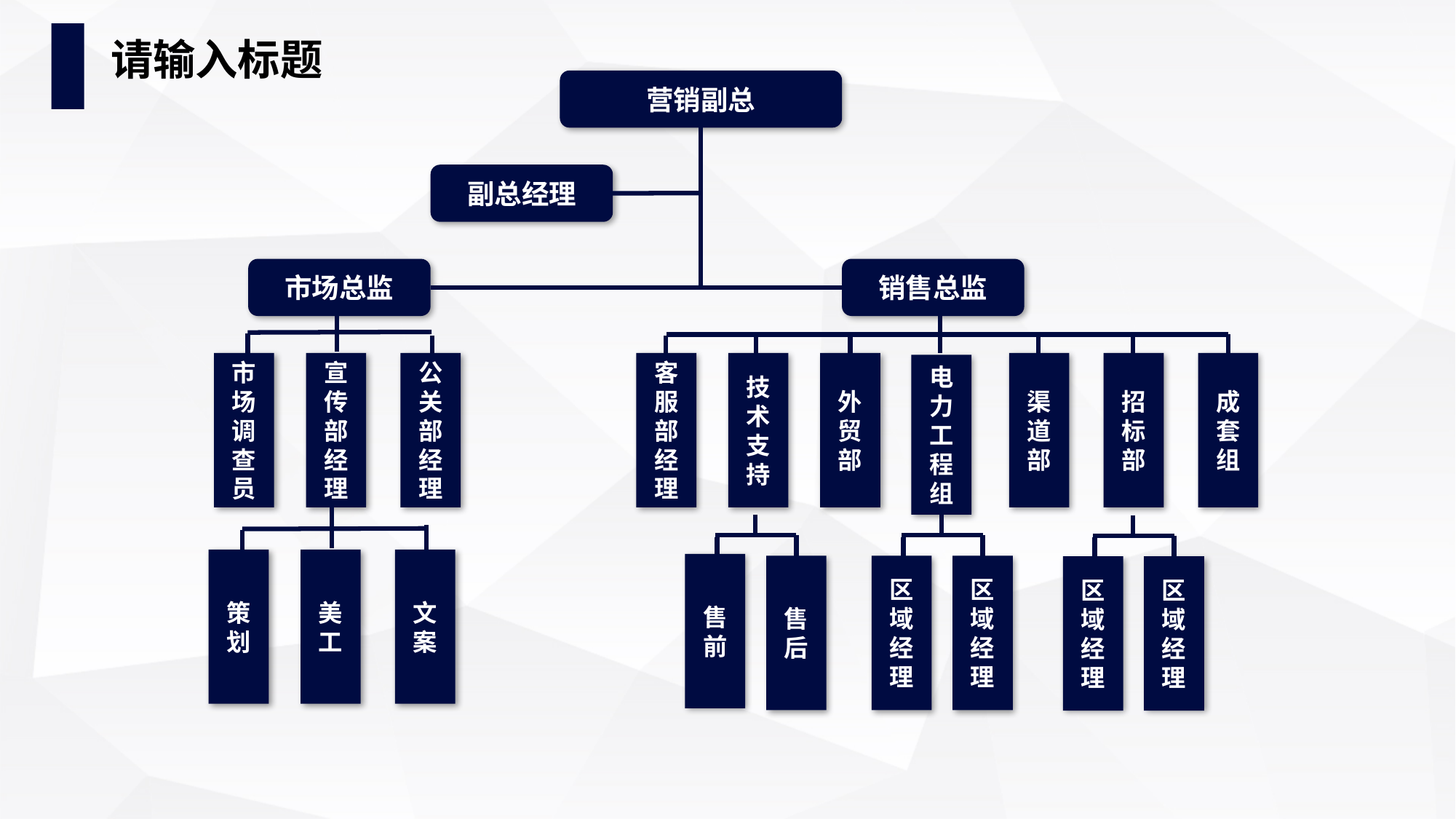

# 请输入标题
营销副总
副总经理
市场总监
销售总监
客服部经理
技术支持
成套组
市场调查员
宣传部经理
公关部经理
招标部
外贸部
渠道部
电力工程组
策划
美工
文案
售前
售后
区域经理
区域经理
区域经理
区域经理